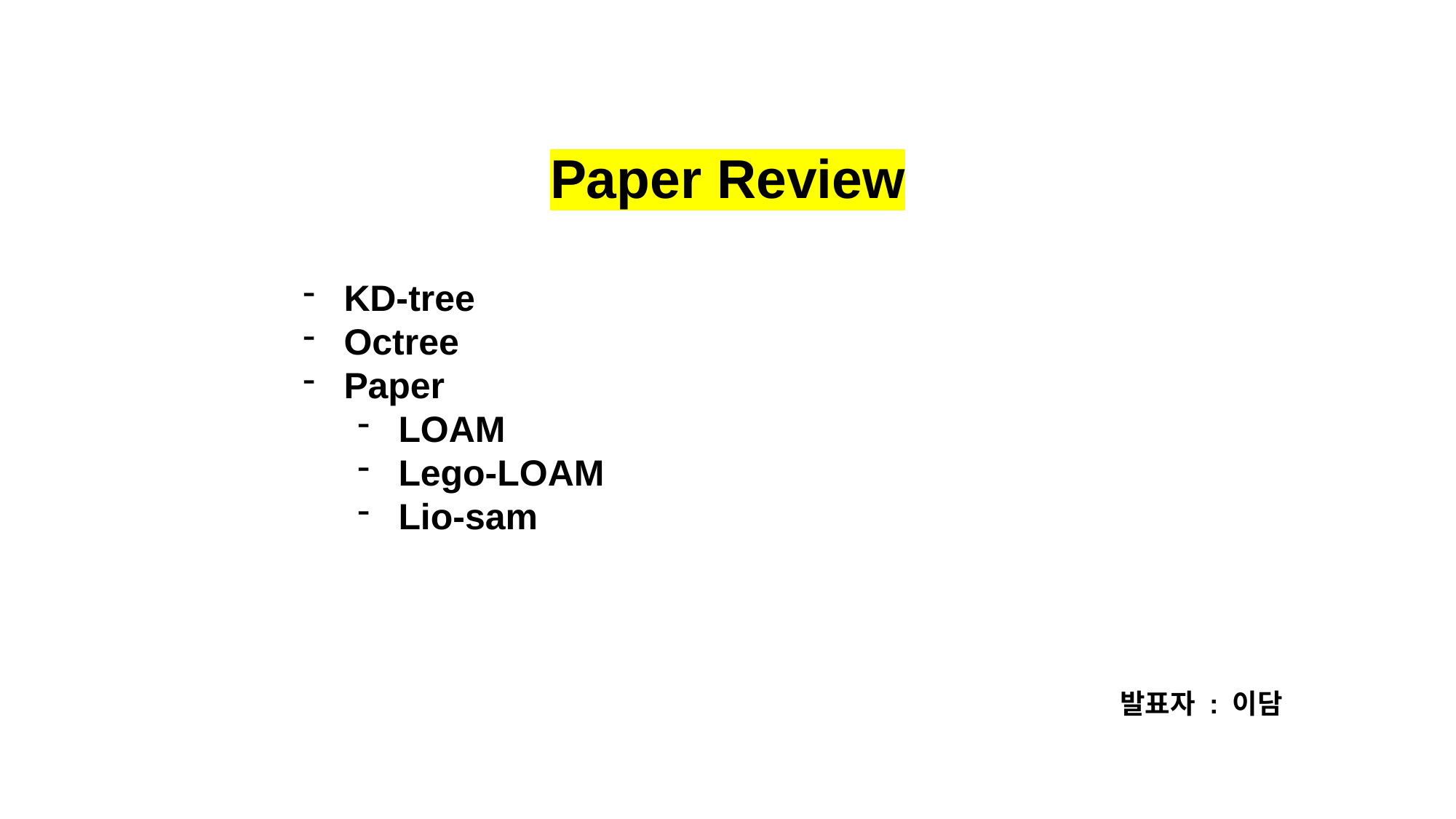

Paper Review

KD-tree
Octree
Paper
LOAM
Lego-LOAM
Lio-sam

발표자 : 이담